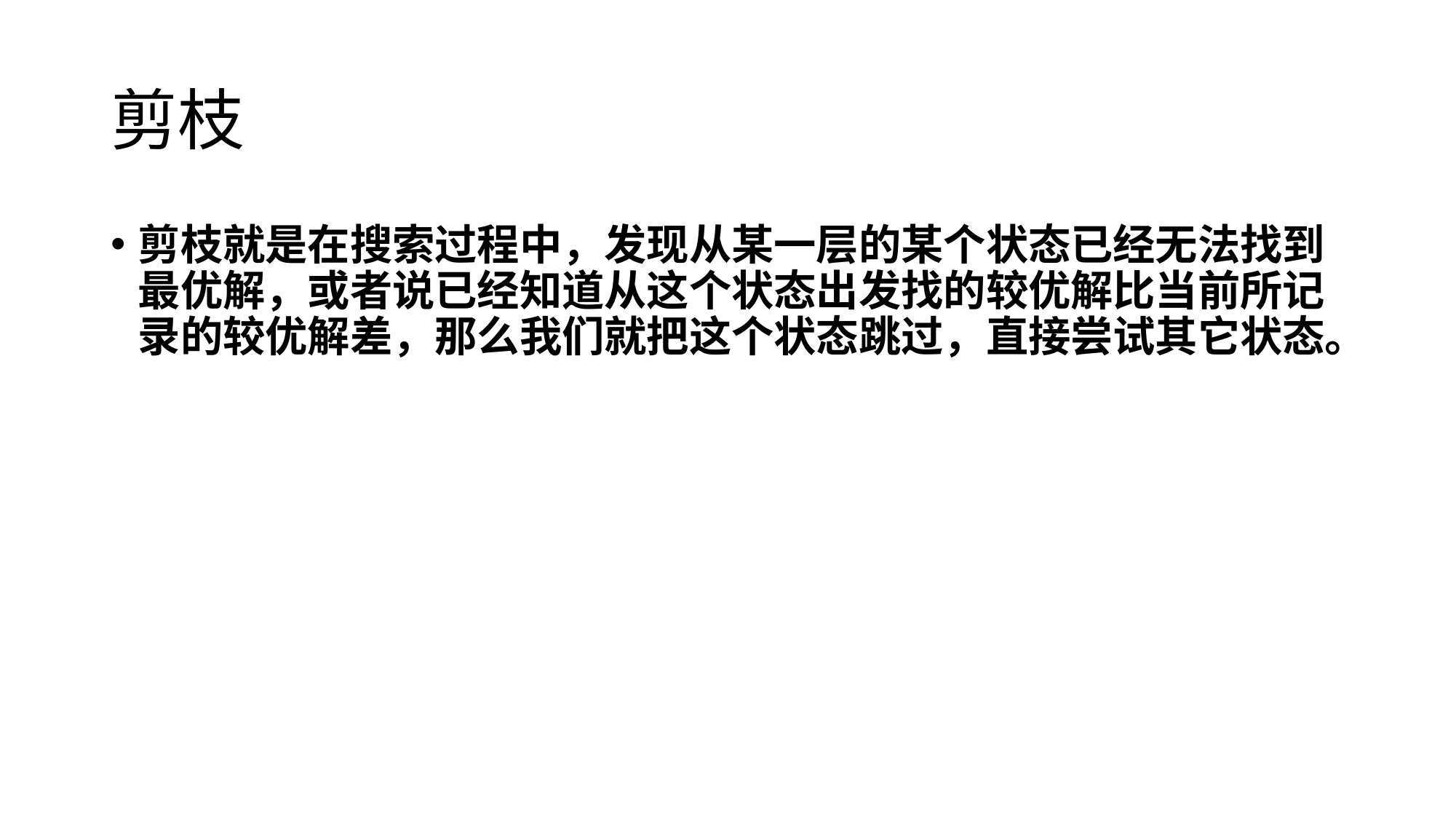

# 剪枝
剪枝就是在搜索过程中，发现从某一层的某个状态已经无法找到最优解，或者说已经知道从这个状态出发找的较优解比当前所记录的较优解差，那么我们就把这个状态跳过，直接尝试其它状态。